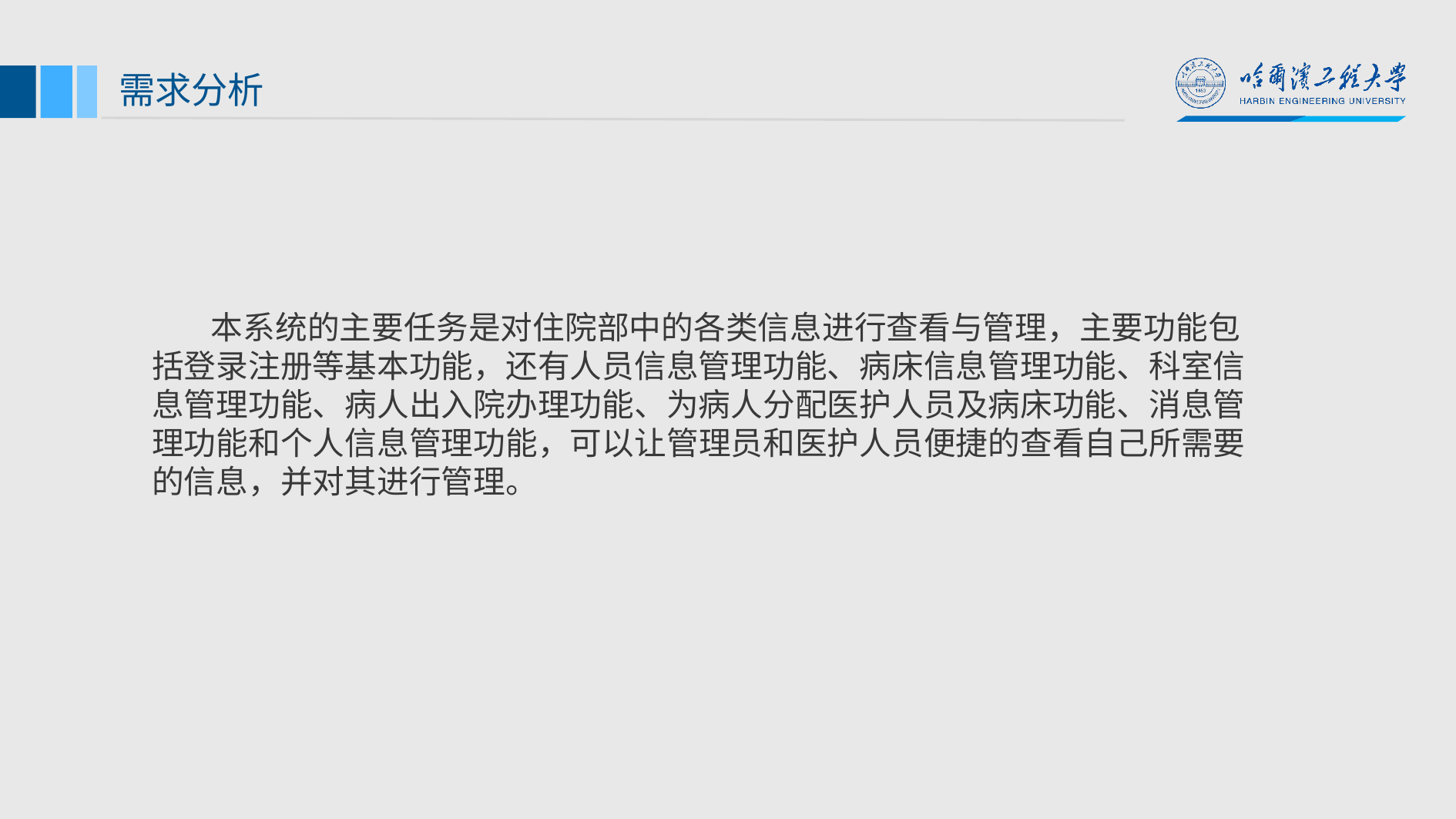

需求分析

        本系统的主要任务是对住院部中的各类信息进行查看与管理，主要功能包括登录注册等基本功能，还有人员信息管理功能、病床信息管理功能、科室信息管理功能、病人出入院办理功能、为病人分配医护人员及病床功能、消息管理功能和个人信息管理功能，可以让管理员和医护人员便捷的查看自己所需要的信息，并对其进行管理。